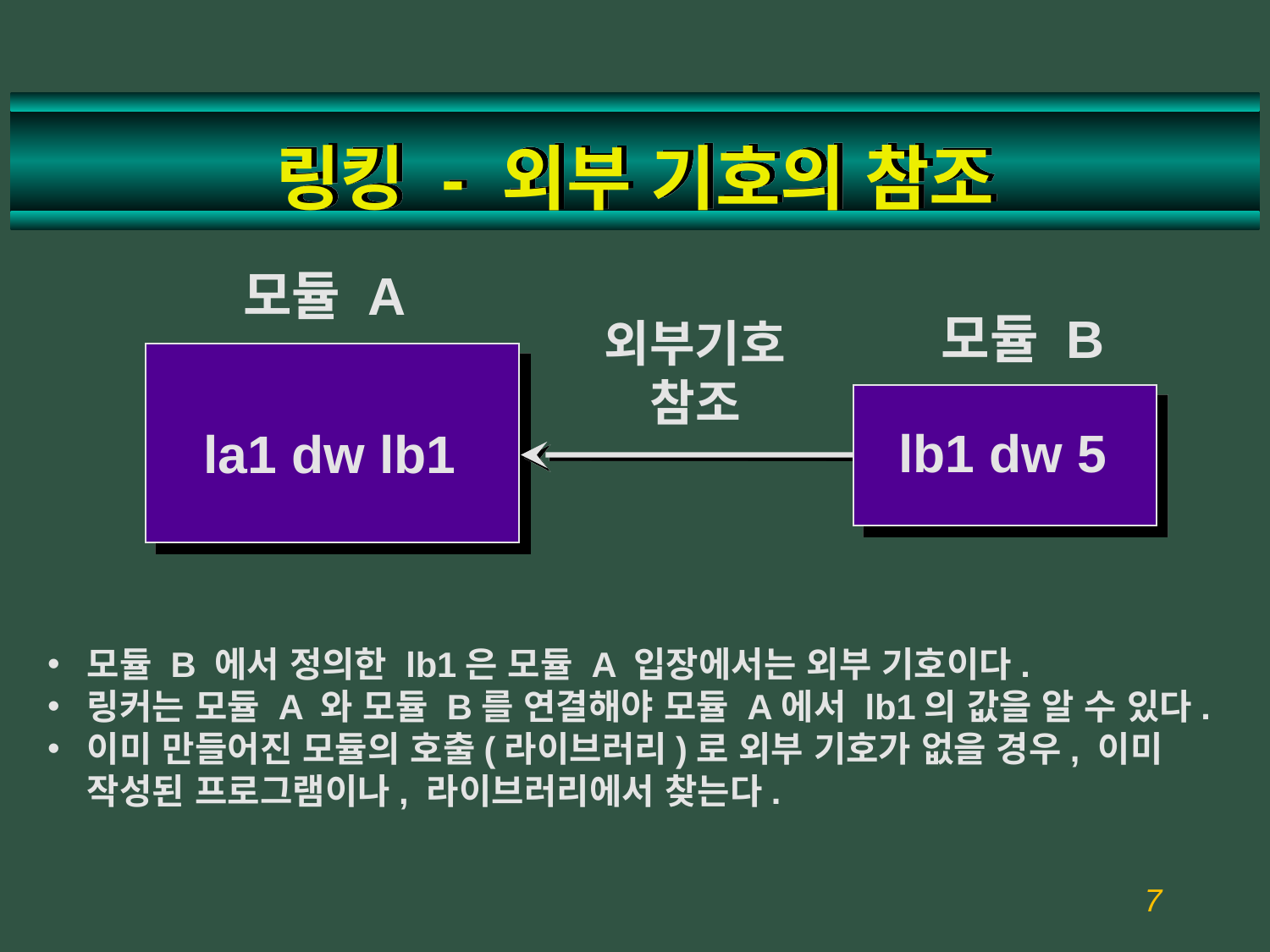

# 링킹 - 외부 기호의 참조
모듈 A
모듈 B
외부기호
참조

lb1 dw 5
la1 dw lb1

모듈 B 에서 정의한 lb1은 모듈 A 입장에서는 외부 기호이다.
링커는 모듈 A 와 모듈 B를 연결해야 모듈 A에서 lb1의 값을 알 수 있다.
이미 만들어진 모듈의 호출(라이브러리)로 외부 기호가 없을 경우, 이미 작성된 프로그램이나, 라이브러리에서 찾는다.
7